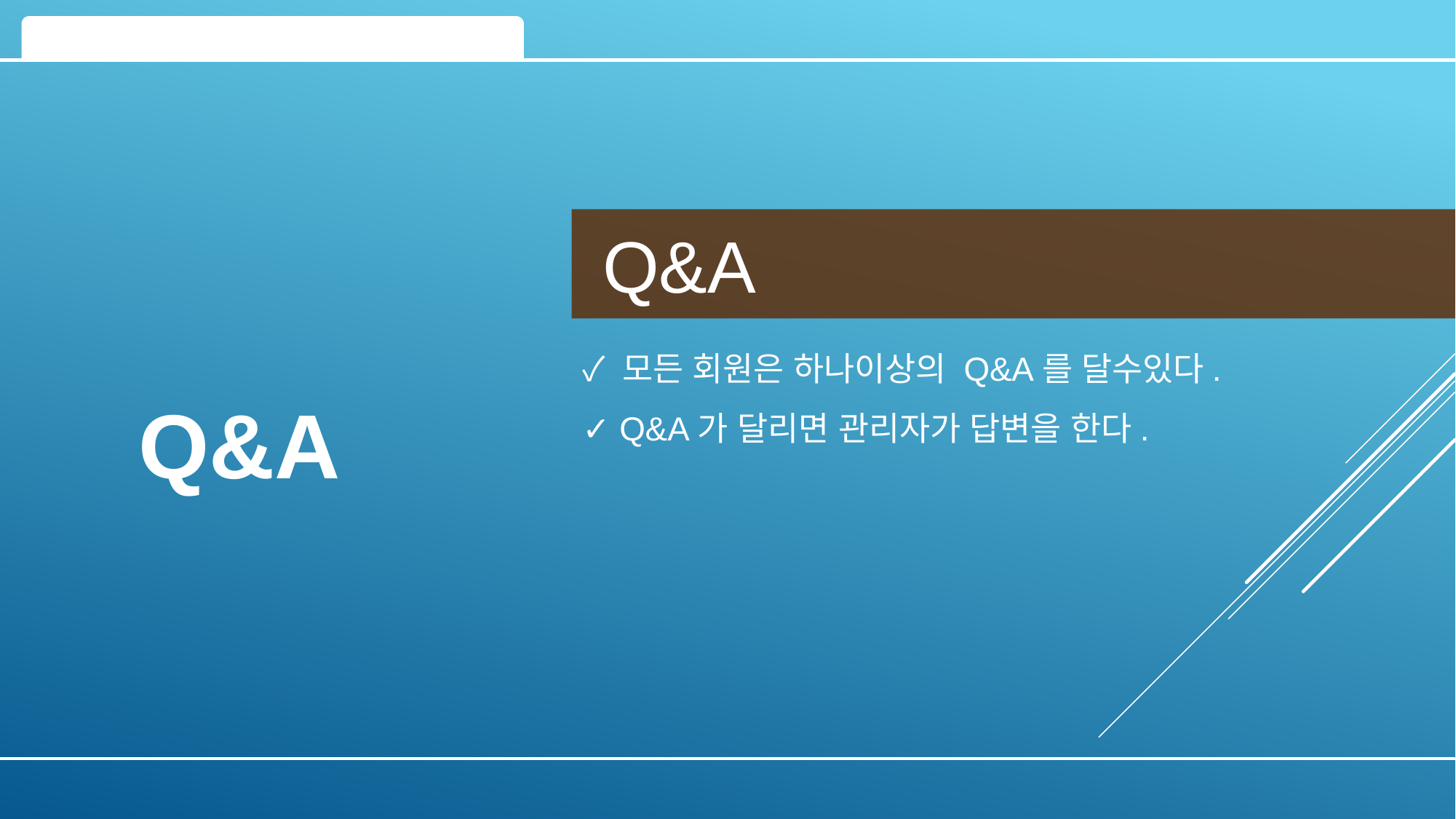

요구사항분석
 Q&A
✓ 모든 회원은 하나이상의 Q&A를 달수있다.
Q&A
✓ Q&A가 달리면 관리자가 답변을 한다.